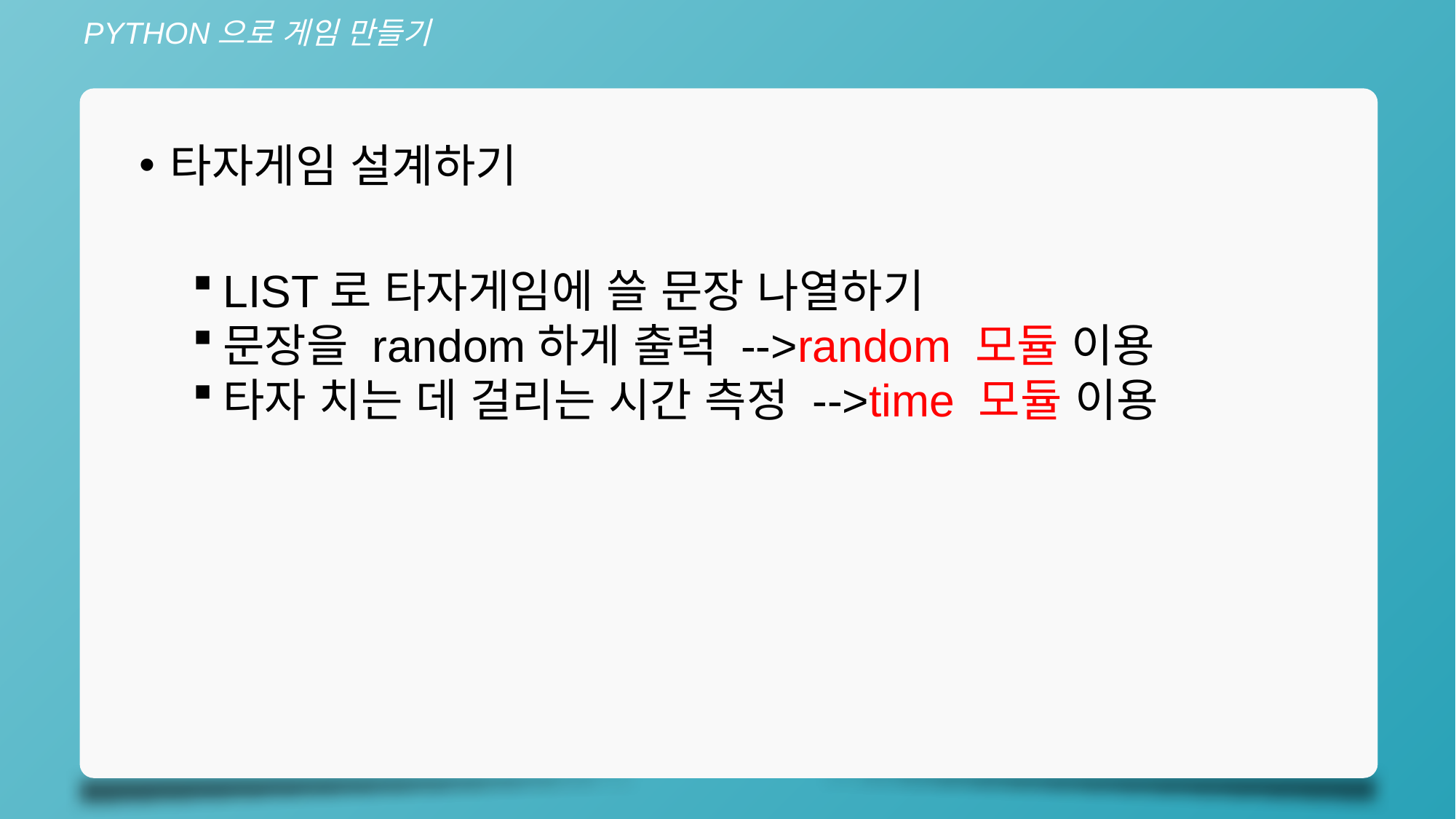

PYTHON으로 게임 만들기

타자게임 설계하기
LIST로 타자게임에 쓸 문장 나열하기
문장을 random하게 출력 -->random 모듈 이용
타자 치는 데 걸리는 시간 측정 -->time 모듈 이용